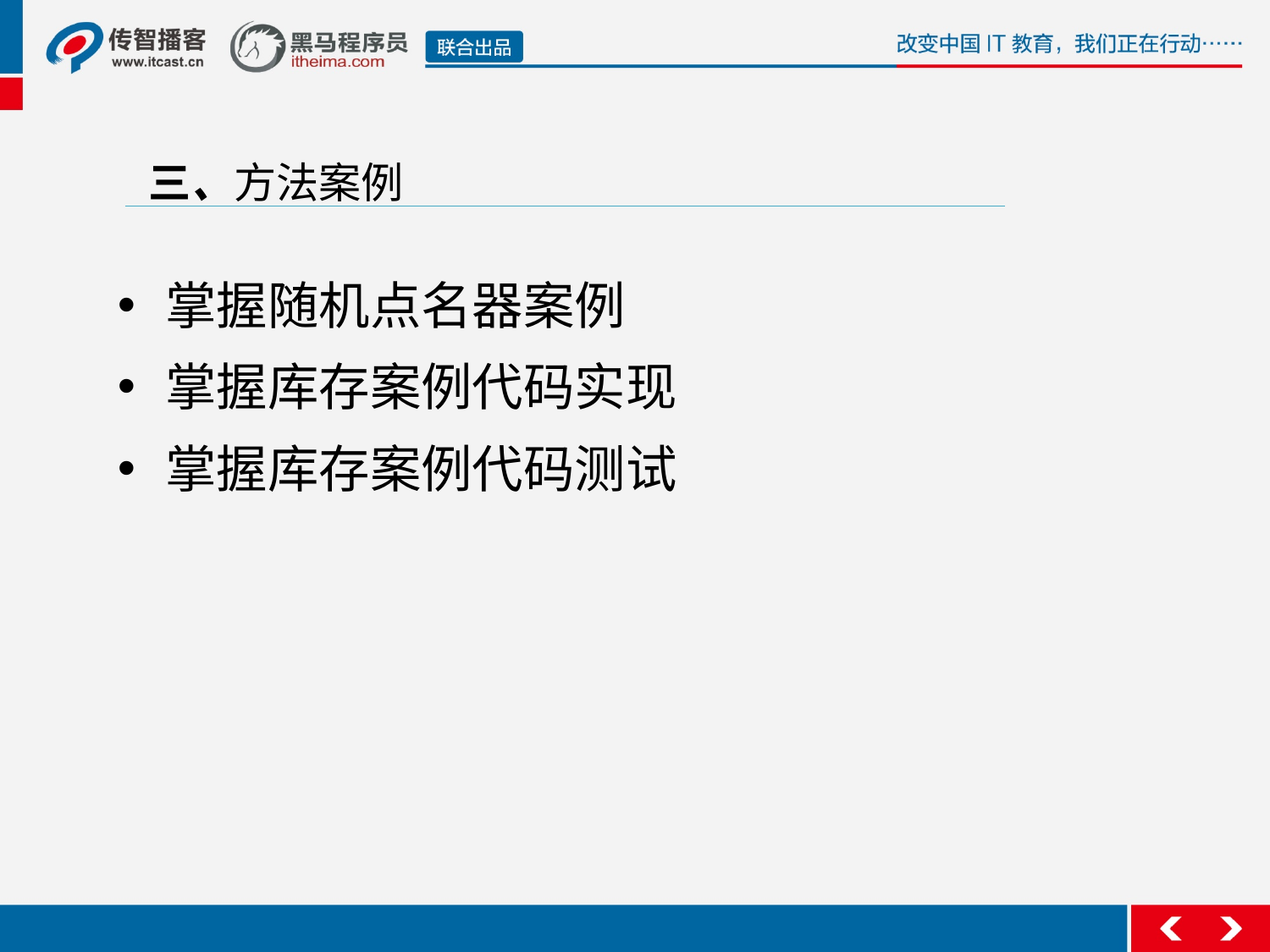

三、方法案例
掌握随机点名器案例
掌握库存案例代码实现
掌握库存案例代码测试